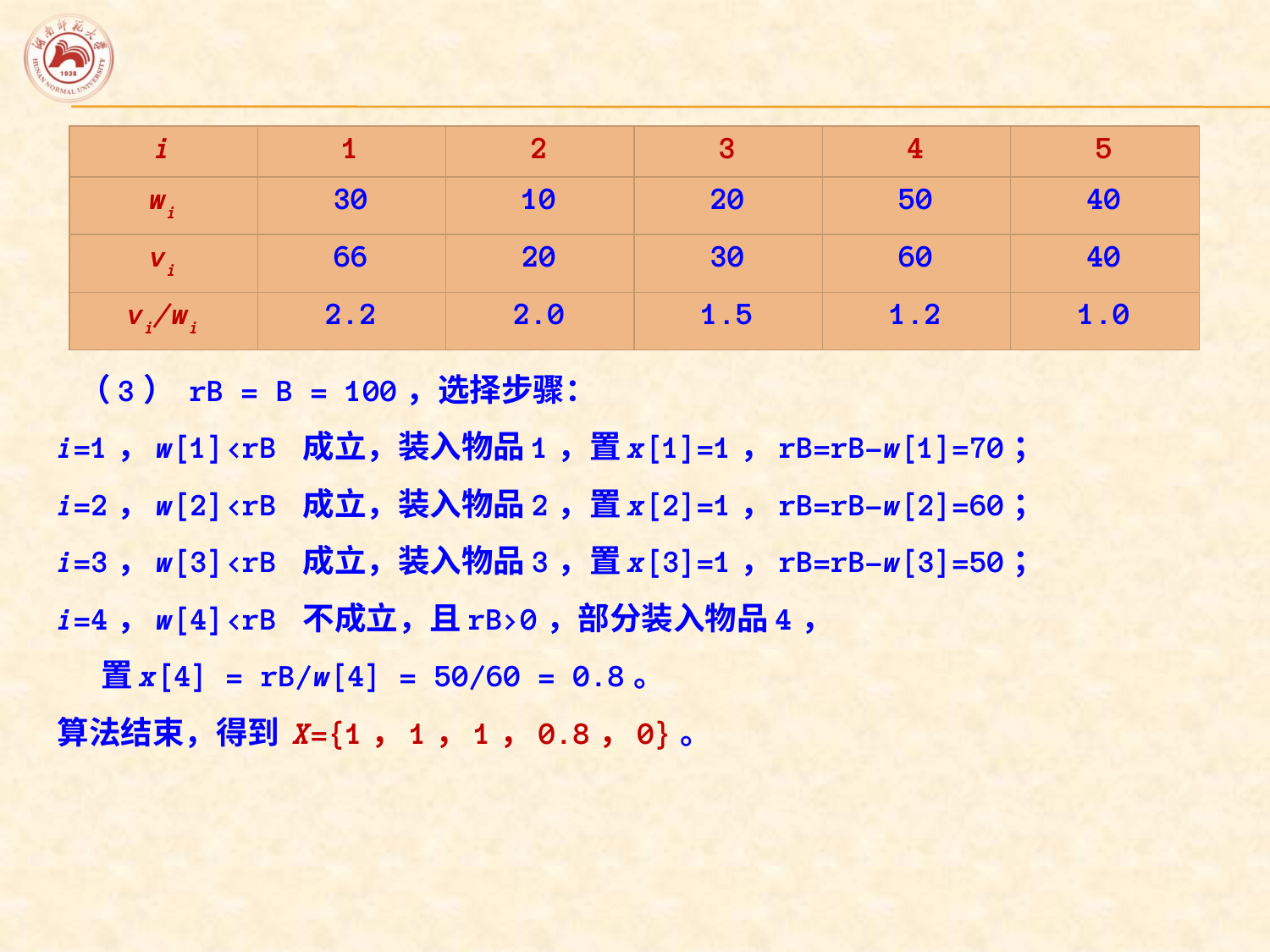

| i | 1 | 2 | 3 | 4 | 5 |
| --- | --- | --- | --- | --- | --- |
| wi | 30 | 10 | 20 | 50 | 40 |
| vi | 66 | 20 | 30 | 60 | 40 |
| vi/wi | 2.2 | 2.0 | 1.5 | 1.2 | 1.0 |
  （3） rB = B = 100，选择步骤：
i=1，w[1]<rB 成立，装入物品1，置x[1]=1，rB=rB-w[1]=70；
i=2，w[2]<rB 成立，装入物品2，置x[2]=1，rB=rB-w[2]=60；
i=3，w[3]<rB 成立，装入物品3，置x[3]=1，rB=rB-w[3]=50；
i=4，w[4]<rB 不成立，且rB>0，部分装入物品4，
     置x[4] = rB/w[4] = 50/60 = 0.8。
算法结束，得到 X={1，1，1，0.8，0}。